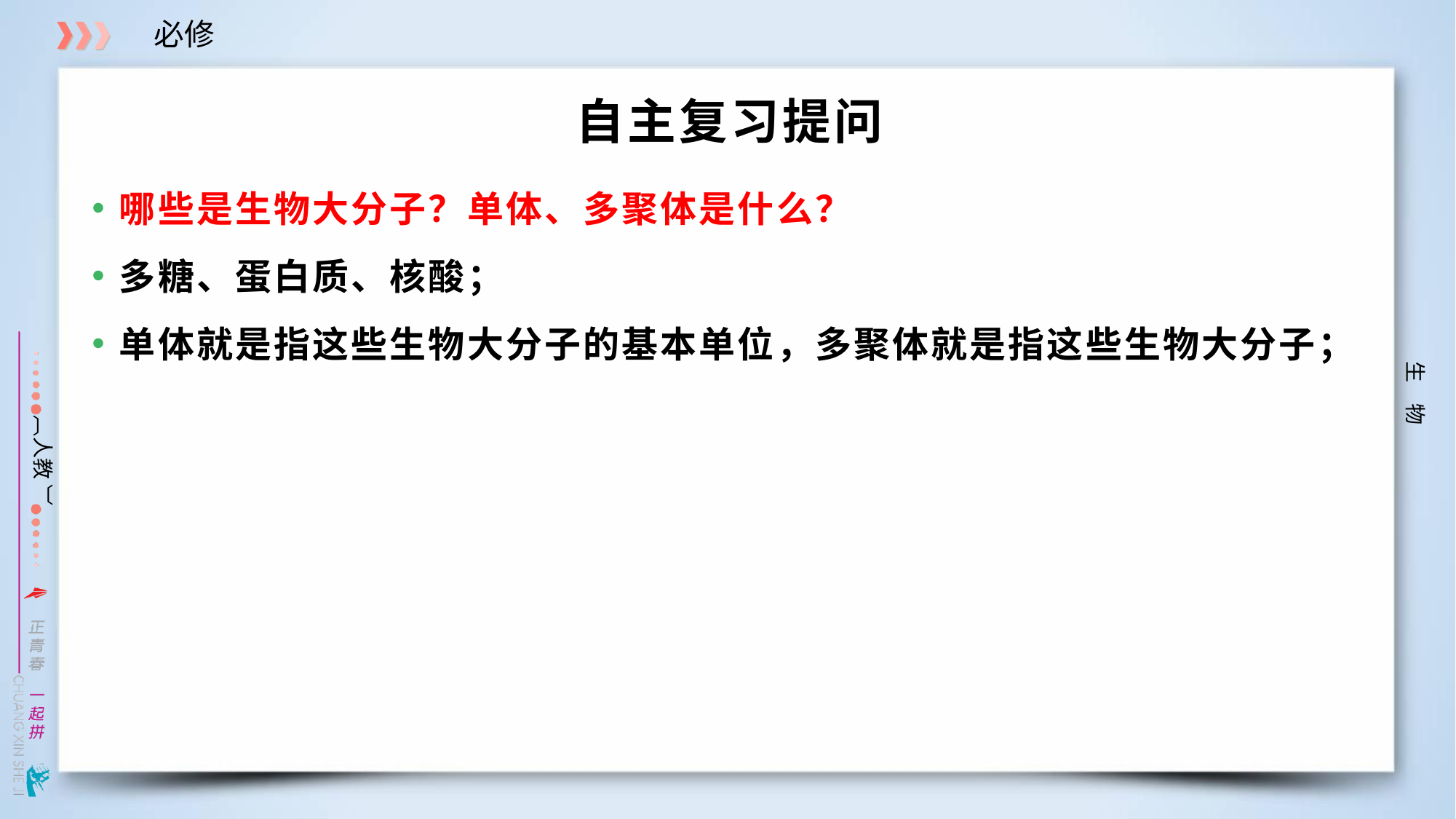

# 自主复习提问
哪些是生物大分子？单体、多聚体是什么？
多糖、蛋白质、核酸；
单体就是指这些生物大分子的基本单位，多聚体就是指这些生物大分子；